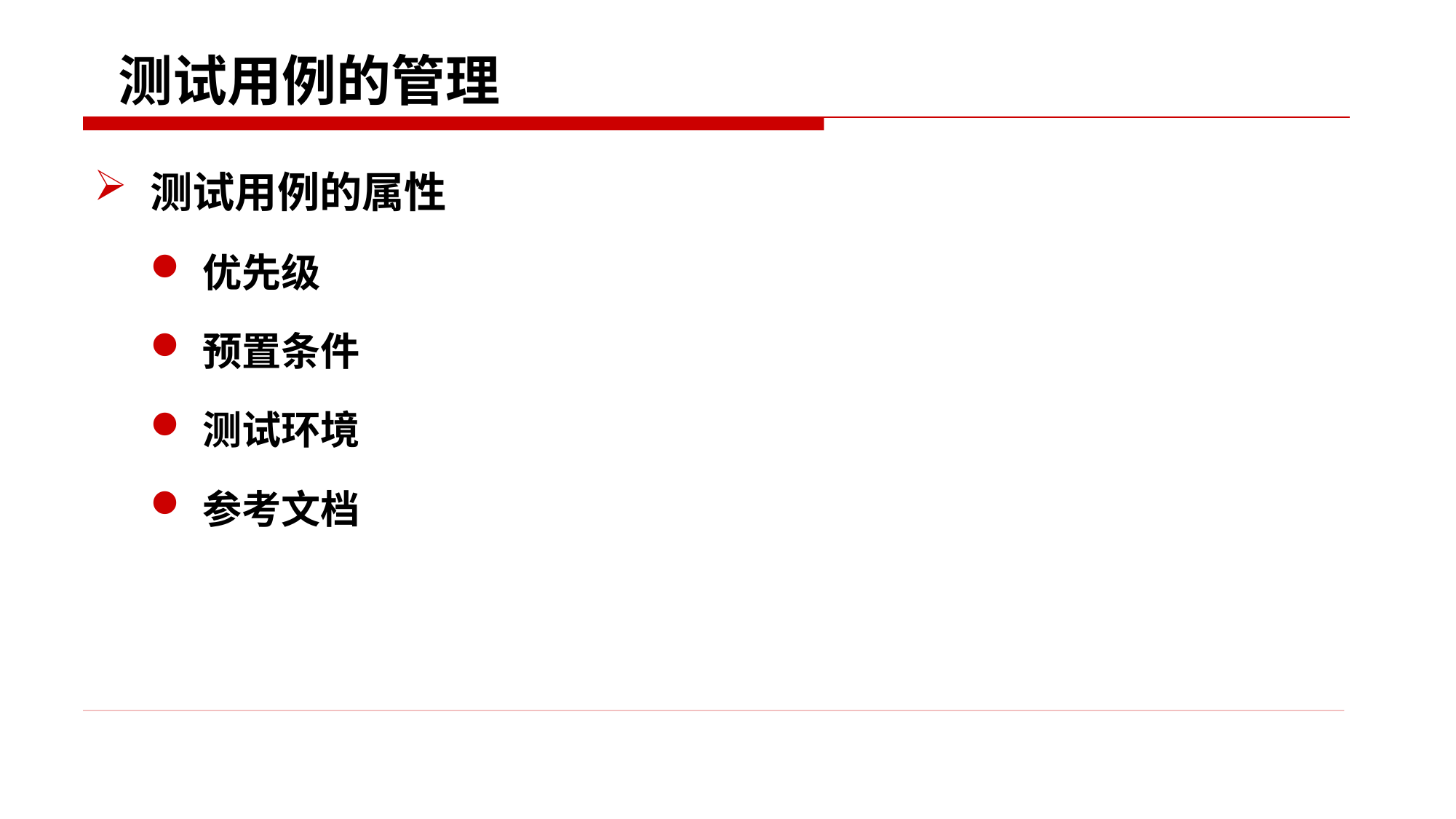

# 测试用例的管理
测试用例的属性
优先级
预置条件
测试环境
参考文档